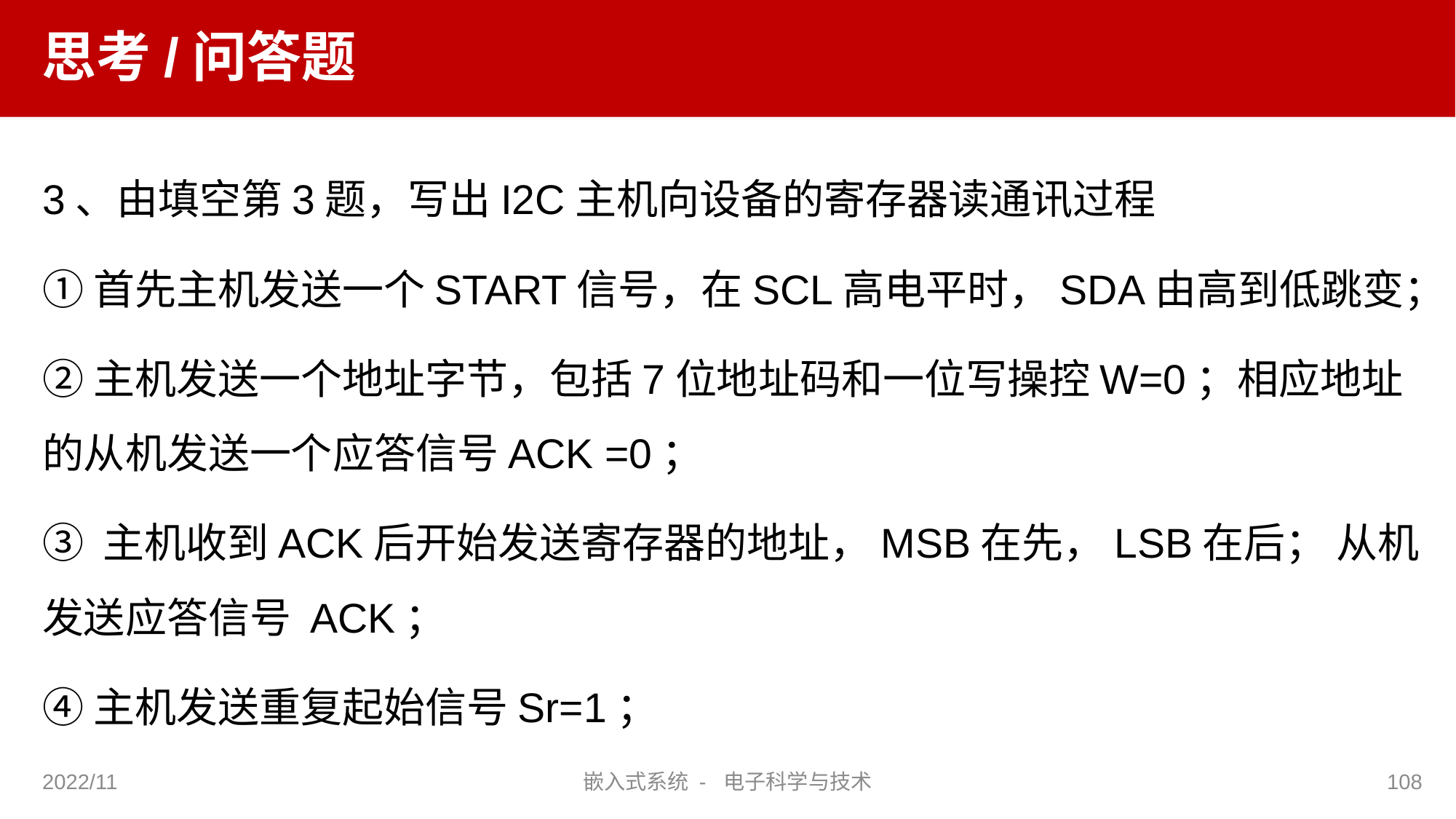

# 思考/问答题
3、由填空第3题，写出I2C主机向设备的寄存器读通讯过程
①首先主机发送一个START信号，在SCL高电平时，SDA由高到低跳变；
②主机发送一个地址字节，包括7位地址码和一位写操控W=0；相应地址的从机发送一个应答信号ACK =0；
③ 主机收到ACK后开始发送寄存器的地址，MSB在先，LSB在后； 从机发送应答信号 ACK；
④主机发送重复起始信号Sr=1；
2022/11
嵌入式系统 -  电子科学与技术
108